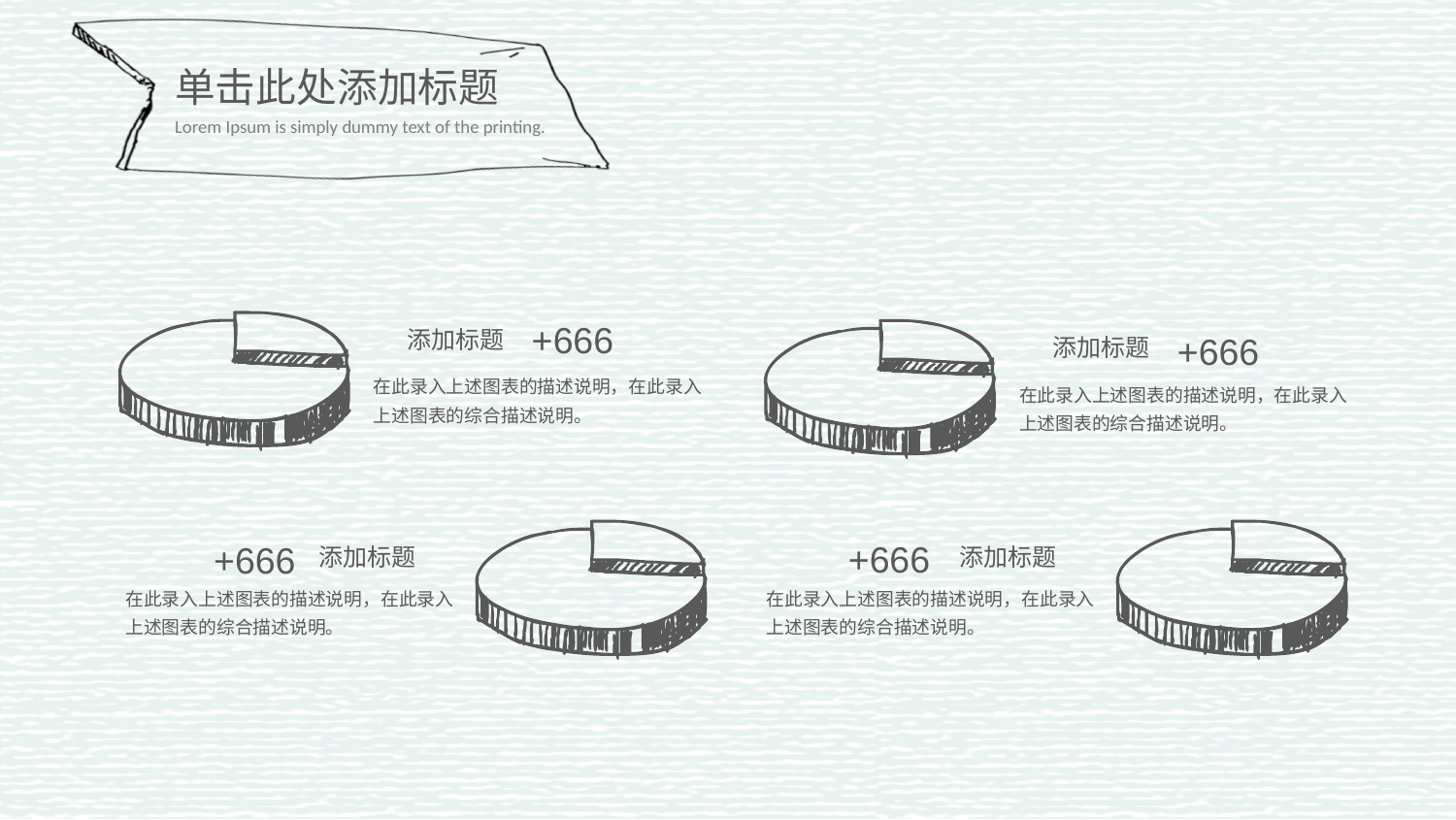

+666
添加标题

+666
添加标题
在此录入上述图表的描述说明，在此录入上述图表的综合描述说明。
在此录入上述图表的描述说明，在此录入上述图表的综合描述说明。

+666
+666
添加标题
添加标题
在此录入上述图表的描述说明，在此录入上述图表的综合描述说明。
在此录入上述图表的描述说明，在此录入上述图表的综合描述说明。